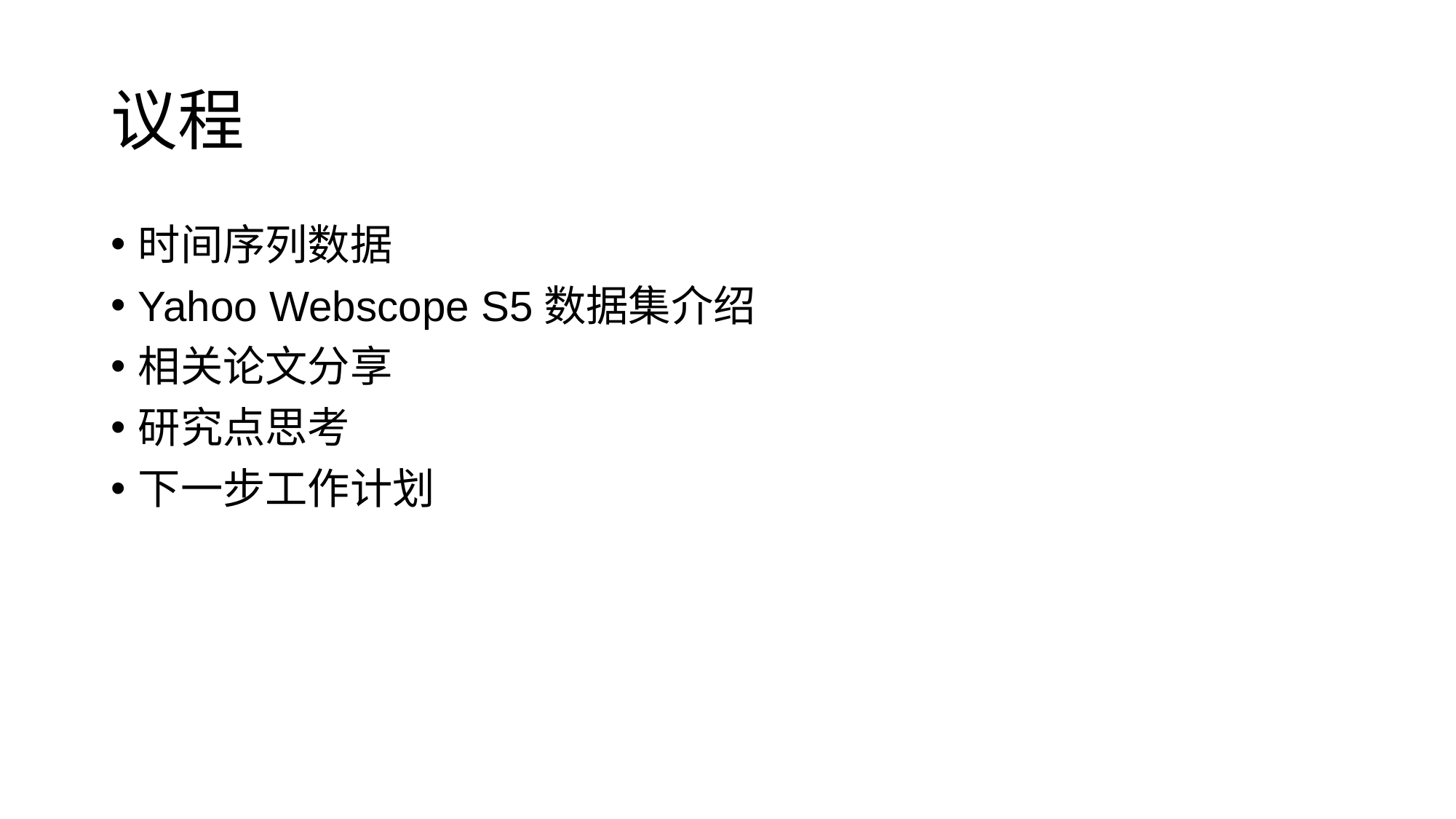

# 议程
时间序列数据
Yahoo Webscope S5数据集介绍
相关论文分享
研究点思考
下一步工作计划